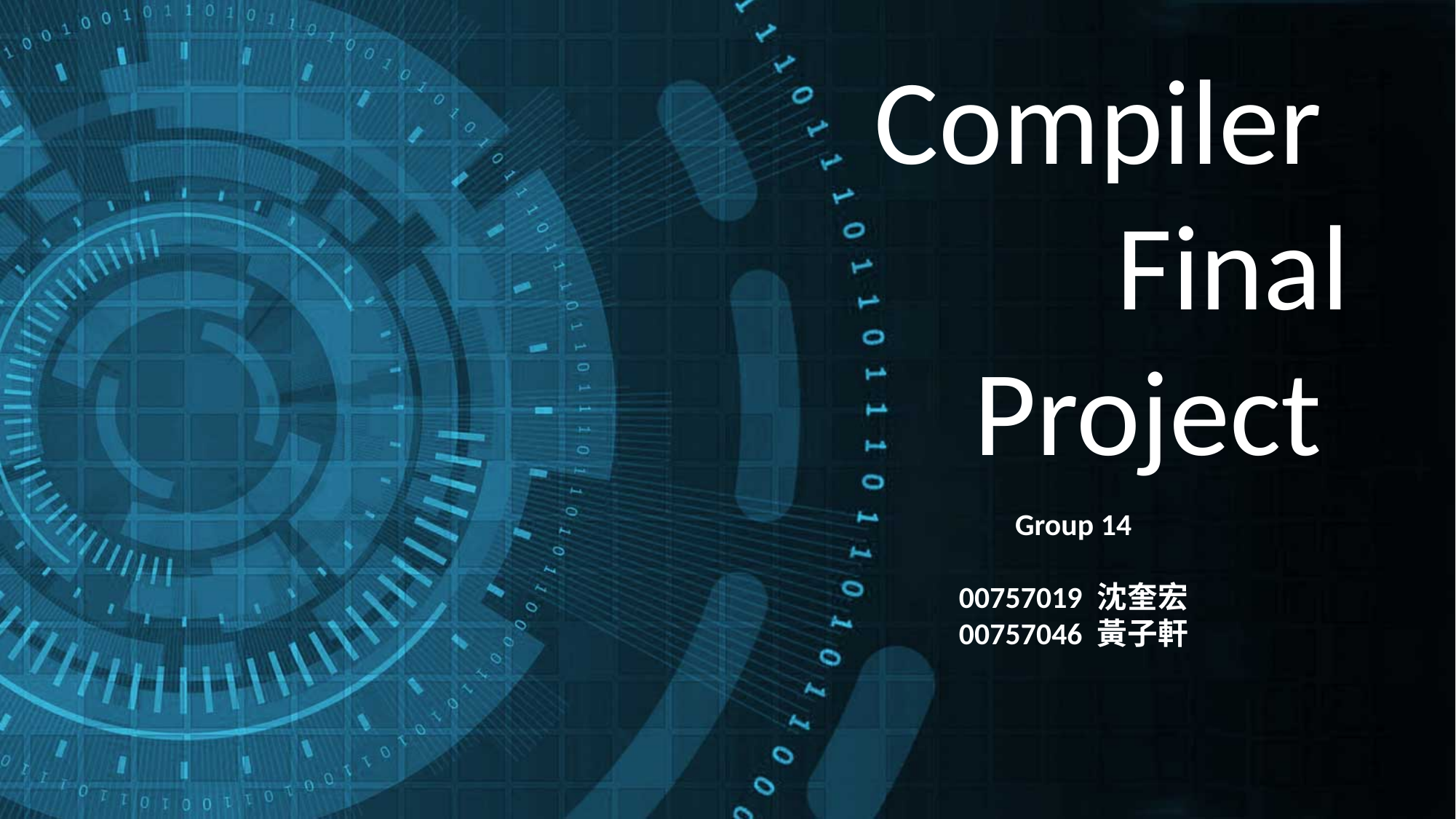

Compiler
Final
Project
Group 14
00757019 沈奎宏
00757046 黃子軒